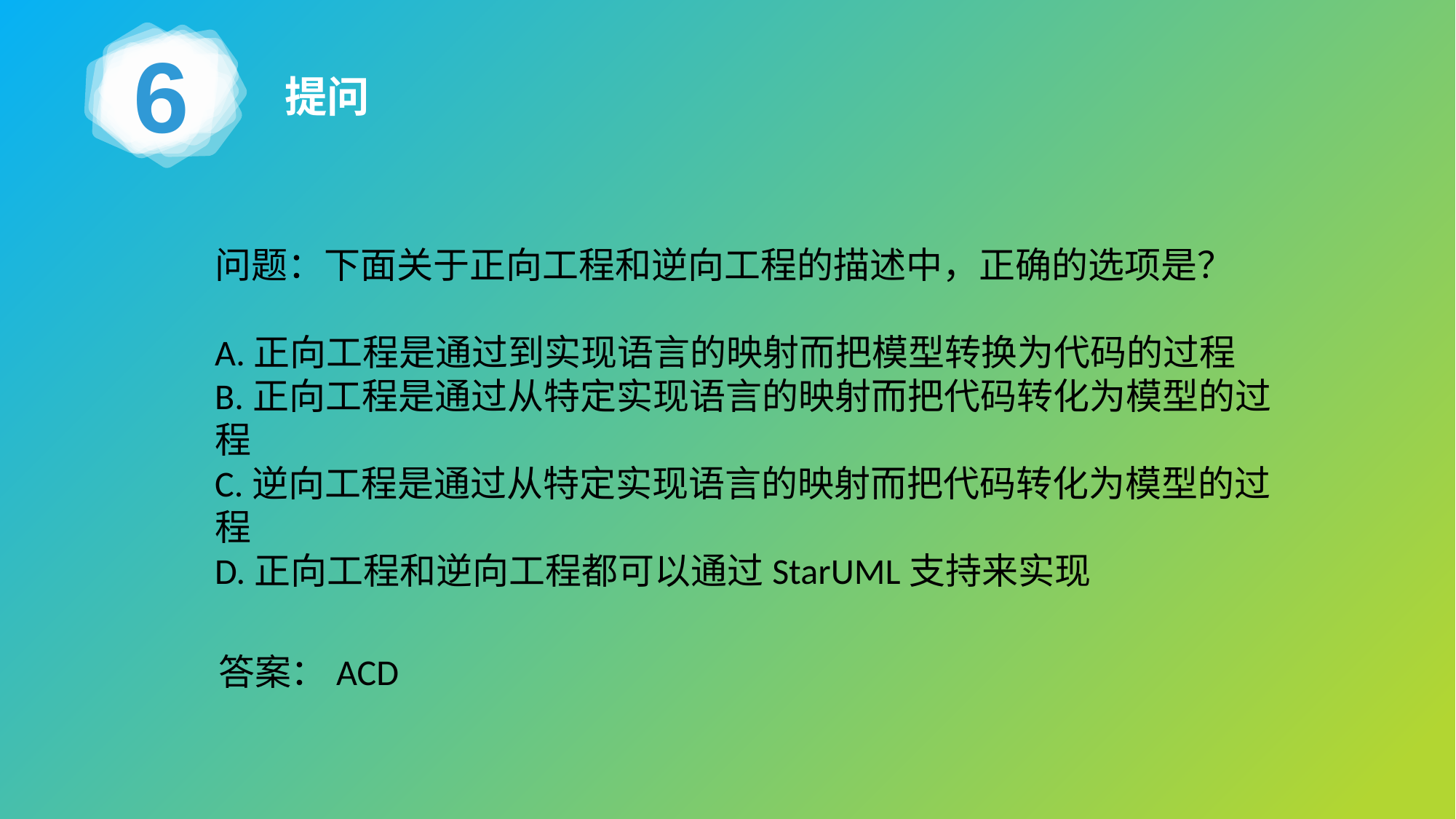

6

提问
问题：下面关于正向工程和逆向工程的描述中，正确的选项是？

A.正向工程是通过到实现语言的映射而把模型转换为代码的过程
B.正向工程是通过从特定实现语言的映射而把代码转化为模型的过程
C.逆向工程是通过从特定实现语言的映射而把代码转化为模型的过程
D.正向工程和逆向工程都可以通过StarUML支持来实现
答案：ACD